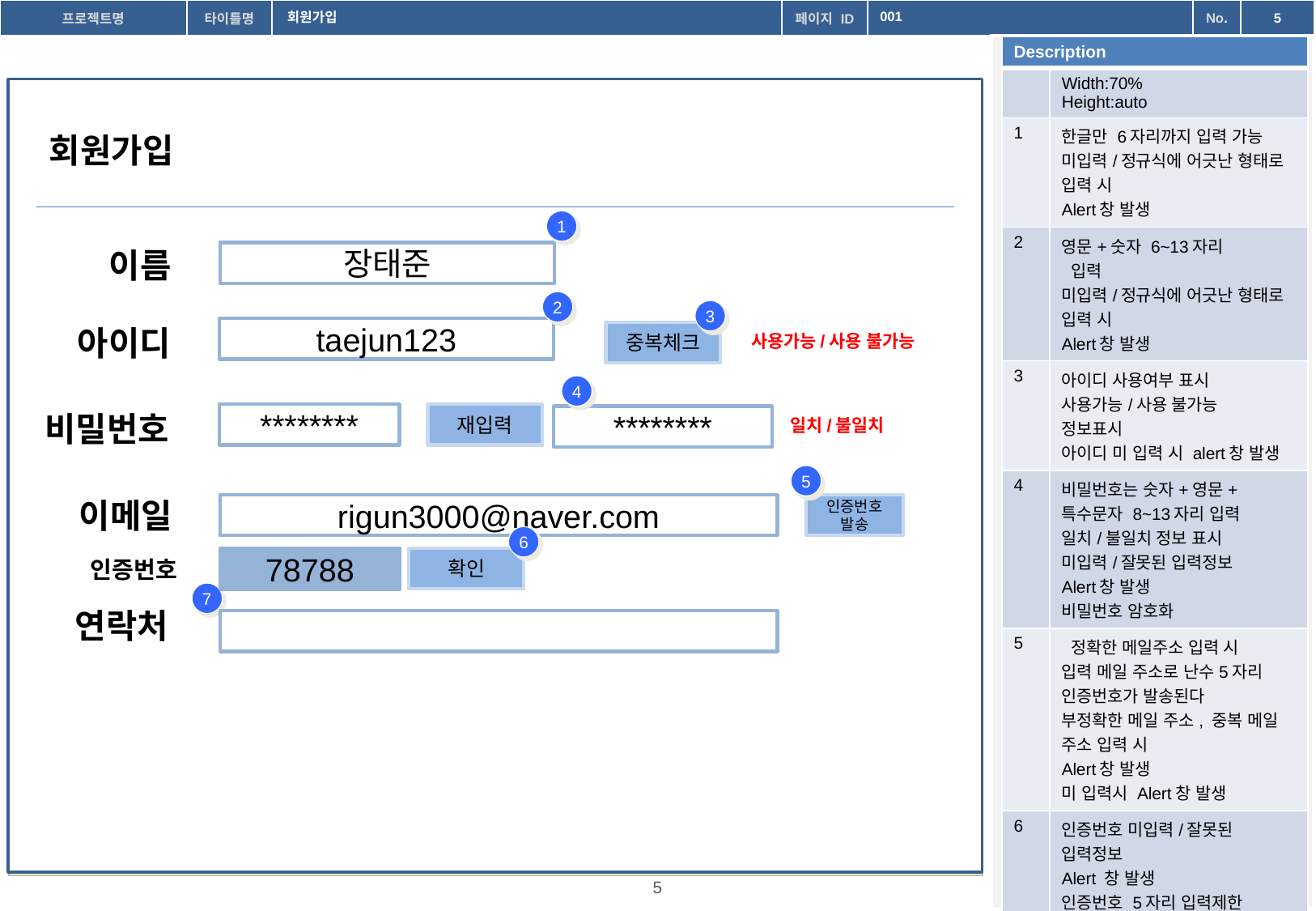

회원가입
001
| Description |  |
| --- | --- |
|  | Width:70% Height:auto |
| 1 | 한글만 6자리까지 입력 가능 미입력/정규식에 어긋난 형태로 입력 시 Alert창 발생 |
| 2 | 영문+숫자 6~13자리 입력 미입력/정규식에 어긋난 형태로 입력 시 Alert창 발생 |
| 3 | 아이디 사용여부 표시 사용가능/사용 불가능 정보표시 아이디 미 입력 시 alert창 발생 |
| 4 | 비밀번호는 숫자+영문+특수문자 8~13자리 입력 일치/불일치 정보 표시 미입력/잘못된 입력정보 Alert창 발생 비밀번호 암호화 |
| 5 | 정확한 메일주소 입력 시 입력 메일 주소로 난수5자리 인증번호가 발송된다 부정확한 메일 주소, 중복 메일 주소 입력 시 Alert창 발생 미 입력시 Alert창 발생 |
| 6 | 인증번호 미입력/잘못된 입력정보 Alert 창 발생 인증번호 5자리 입력제한 |
| 7 | 미입력/잘못된 정보 입력시 연락처 정규식으로 조건검사 Alert창 발생 |

회원가입
1
이름
장태준
2
3
아이디
taejun123
중복체크
사용가능/사용 불가능
4
비밀번호
********
재입력
********
일치/불일치
5
이메일
rigun3000@naver.com
인증번호 발송
6
확인
인증번호
78788
7
연락처